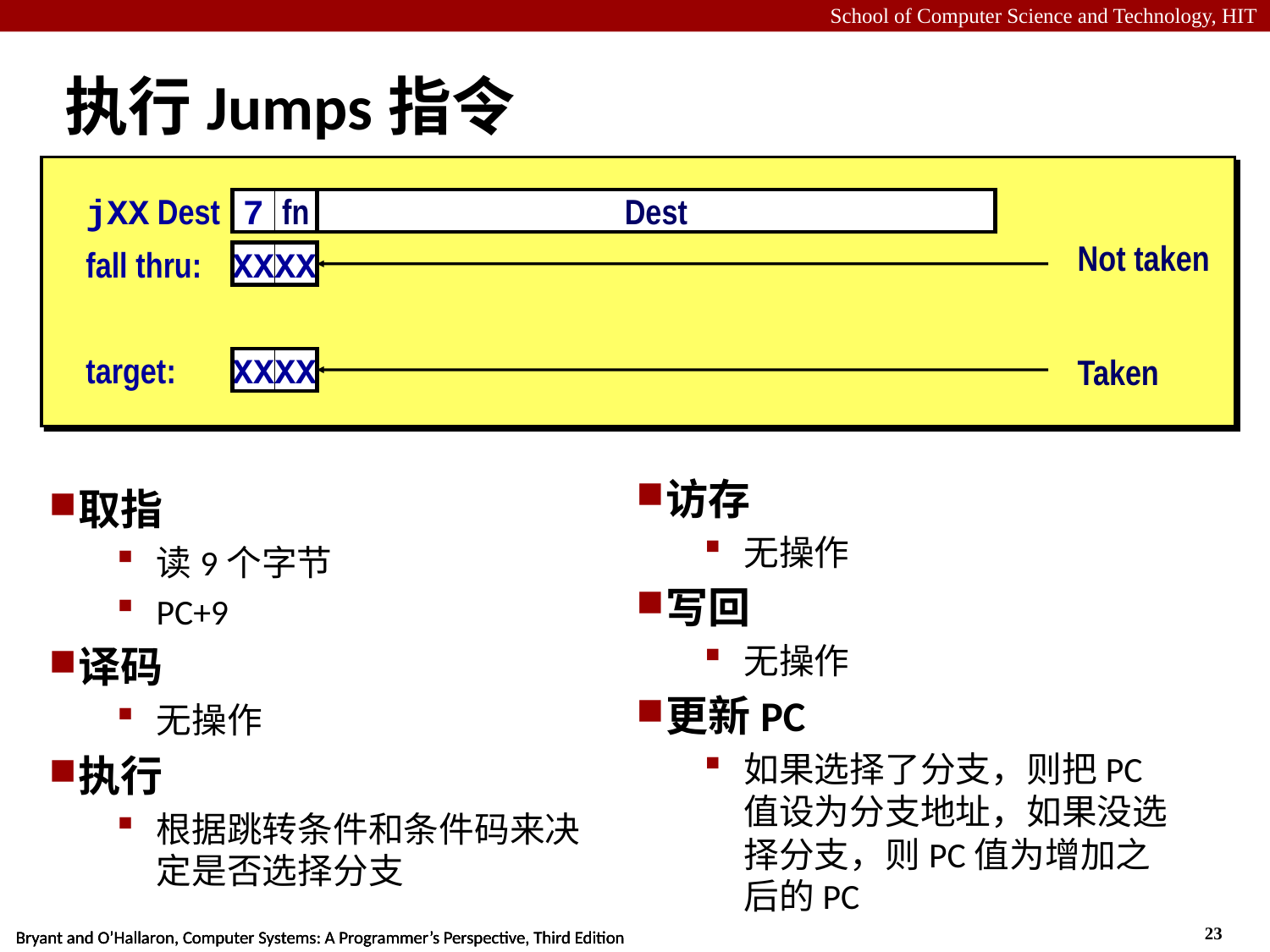

# 执行Jumps指令

jXX Dest
7

fn
Dest
Not taken
fall thru:
XX

XX

target:
XX

XX
Taken

访存
无操作
写回
无操作
更新PC
如果选择了分支，则把PC值设为分支地址，如果没选择分支，则PC值为增加之后的PC
取指
读9个字节
PC+9
译码
无操作
执行
根据跳转条件和条件码来决定是否选择分支